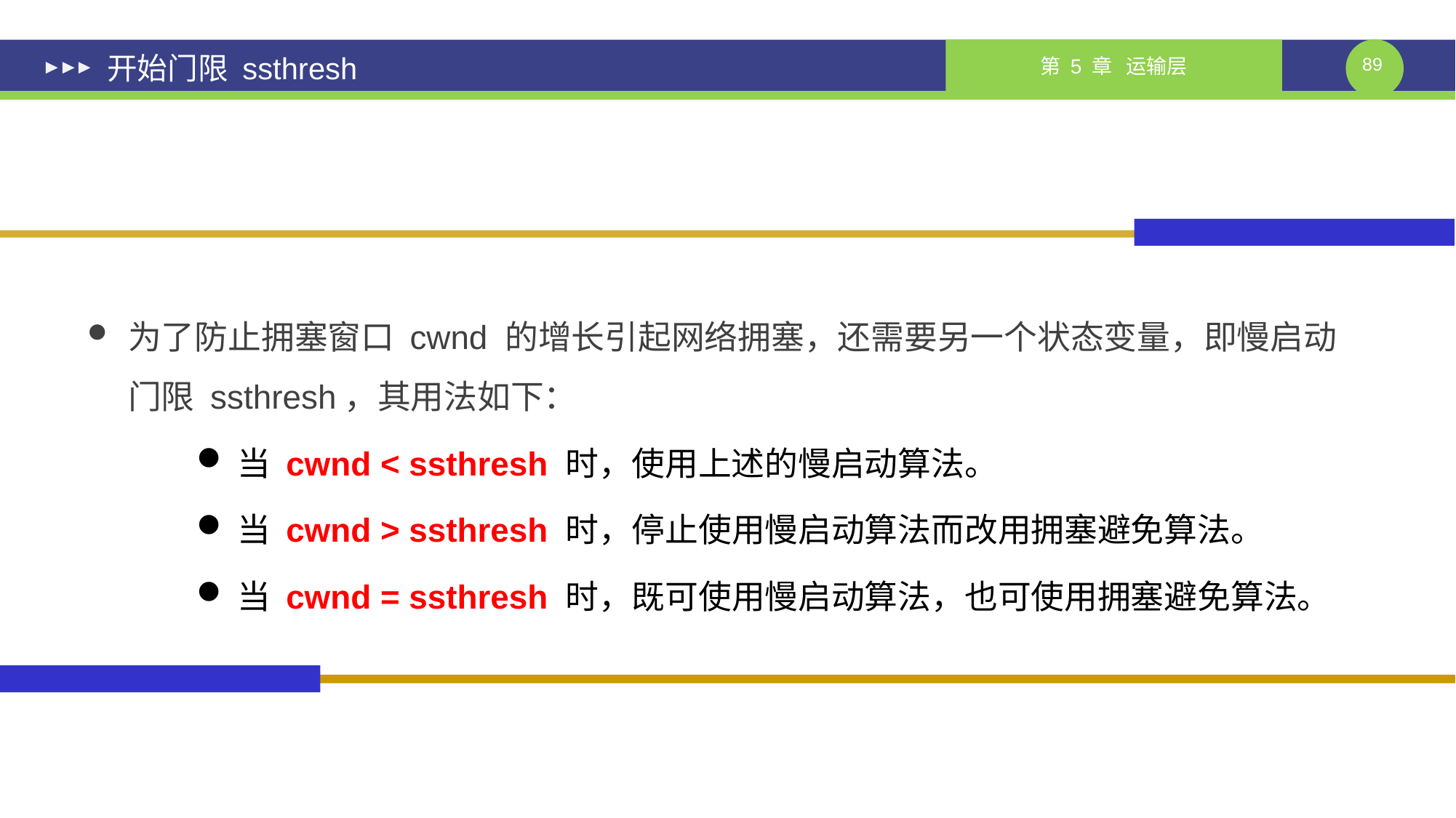

# 开始门限 ssthresh

为了防止拥塞窗口 cwnd 的增长引起网络拥塞，还需要另一个状态变量，即慢启动门限 ssthresh，其用法如下：
当 cwnd < ssthresh 时，使用上述的慢启动算法。
当 cwnd > ssthresh 时，停止使用慢启动算法而改用拥塞避免算法。
当 cwnd = ssthresh 时，既可使用慢启动算法，也可使用拥塞避免算法。

课件制作人：谢钧  谢希仁